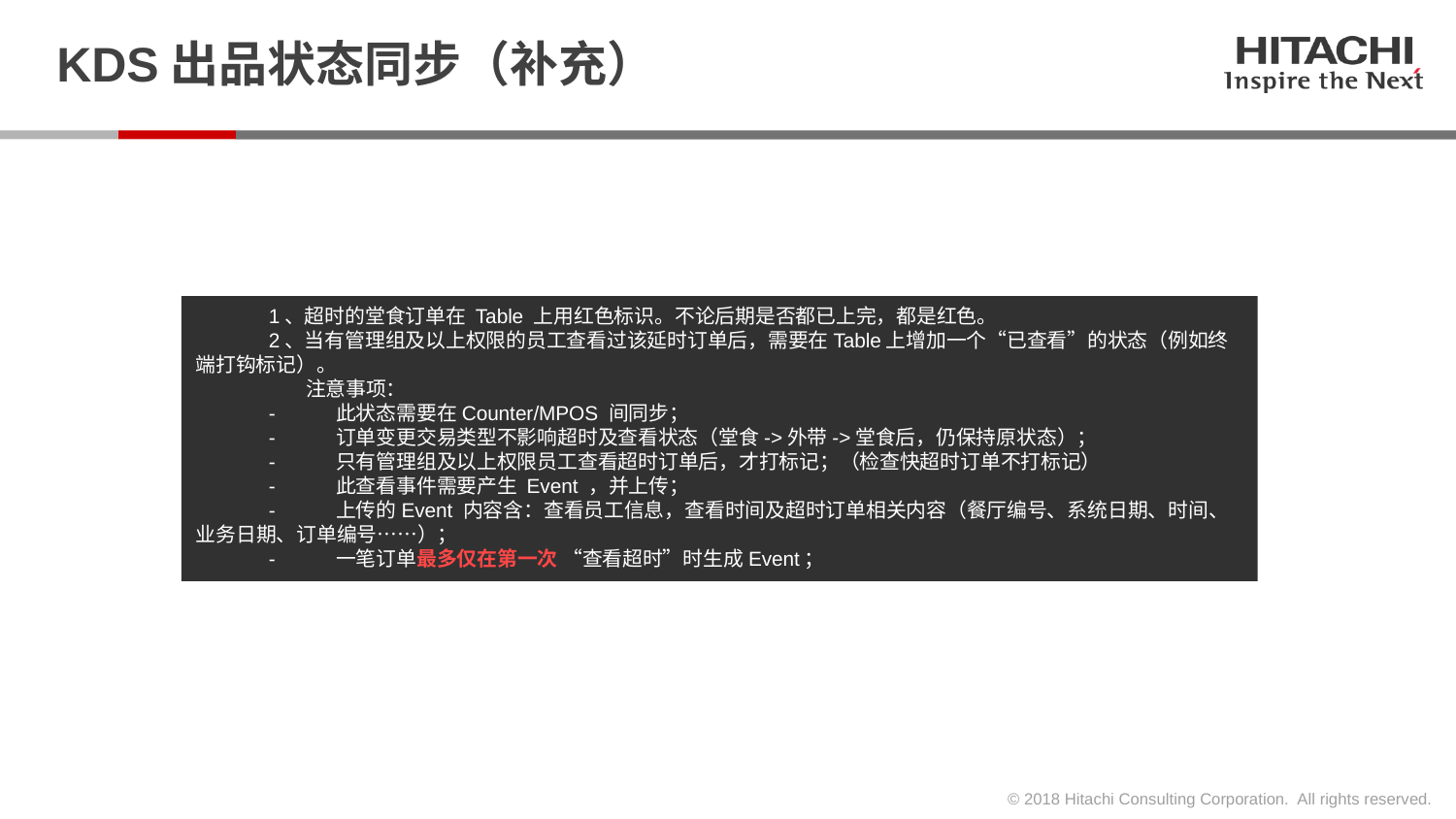

# KDS出品状态同步（补充）
1、超时的堂食订单在 Table 上用红色标识。不论后期是否都已上完，都是红色。
2、当有管理组及以上权限的员工查看过该延时订单后，需要在Table上增加一个“已查看”的状态（例如终端打钩标记）。
       注意事项：
-          此状态需要在Counter/MPOS 间同步；
-          订单变更交易类型不影响超时及查看状态（堂食->外带->堂食后，仍保持原状态）；
-          只有管理组及以上权限员工查看超时订单后，才打标记；（检查快超时订单不打标记）
-          此查看事件需要产生 Event ，并上传；
-          上传的Event 内容含：查看员工信息，查看时间及超时订单相关内容（餐厅编号、系统日期、时间、业务日期、订单编号……）；
-          一笔订单最多仅在第一次 “查看超时”时生成Event；